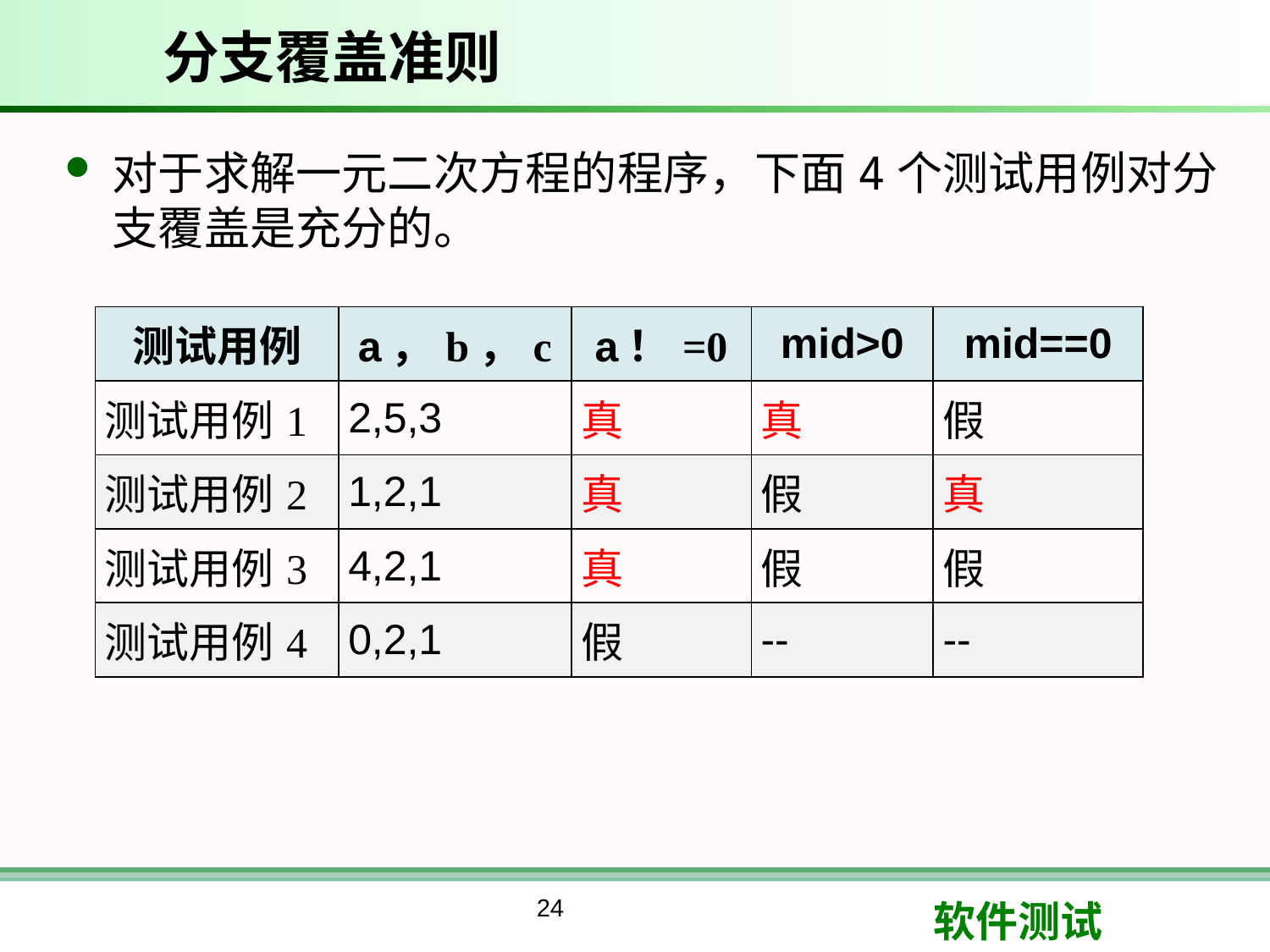

# 分支覆盖准则
对于求解一元二次方程的程序，下面4个测试用例对分支覆盖是充分的。
| 测试用例 | a，b，c | a！=0 | mid>0 | mid==0 |
| --- | --- | --- | --- | --- |
| 测试用例1 | 2,5,3 | 真 | 真 | 假 |
| 测试用例2 | 1,2,1 | 真 | 假 | 真 |
| 测试用例3 | 4,2,1 | 真 | 假 | 假 |
| 测试用例4 | 0,2,1 | 假 | -- | -- |
24